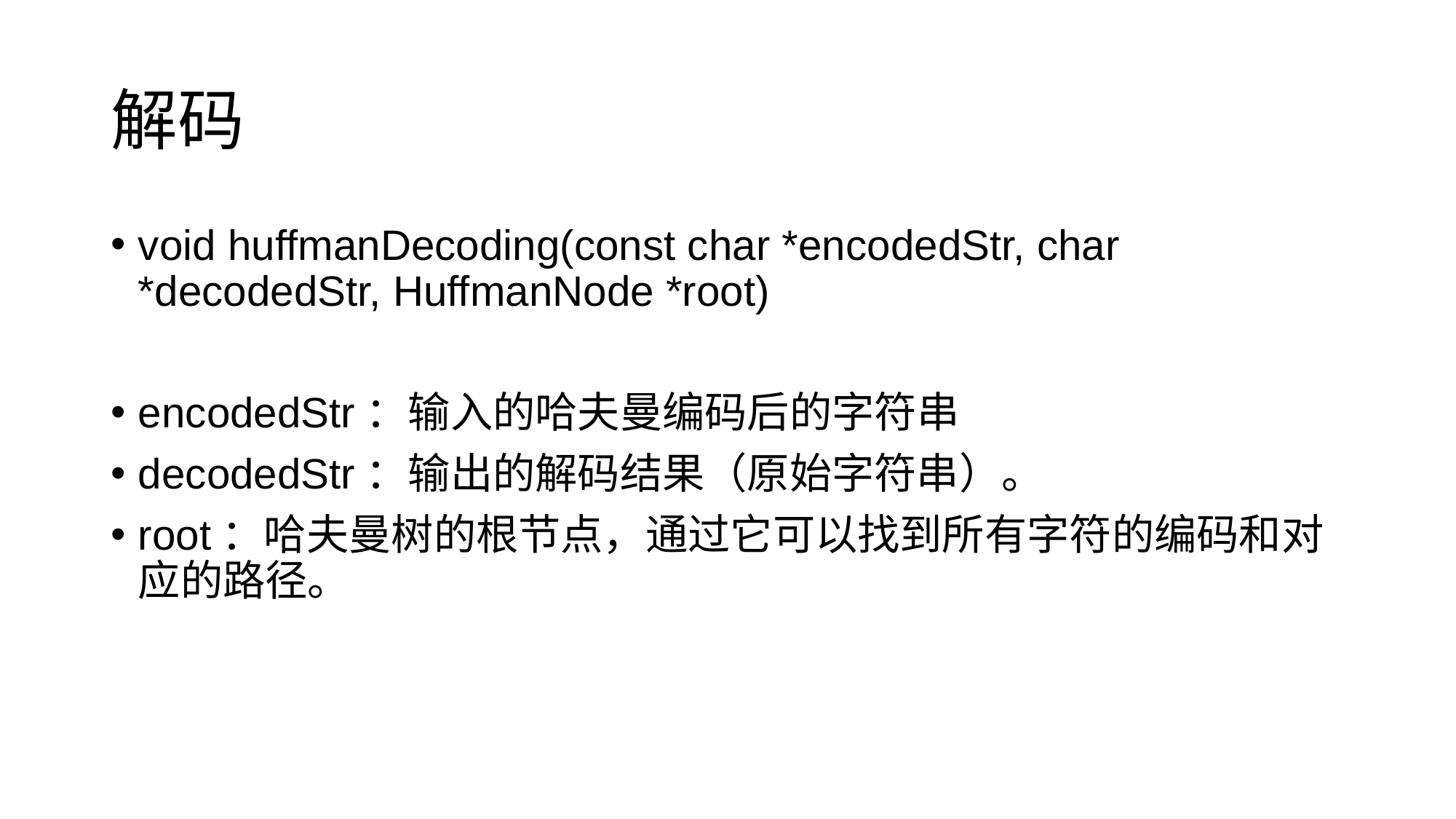

# 解码
void huffmanDecoding(const char *encodedStr, char *decodedStr, HuffmanNode *root)

encodedStr：输入的哈夫曼编码后的字符串
decodedStr：输出的解码结果（原始字符串）。
root：哈夫曼树的根节点，通过它可以找到所有字符的编码和对应的路径。